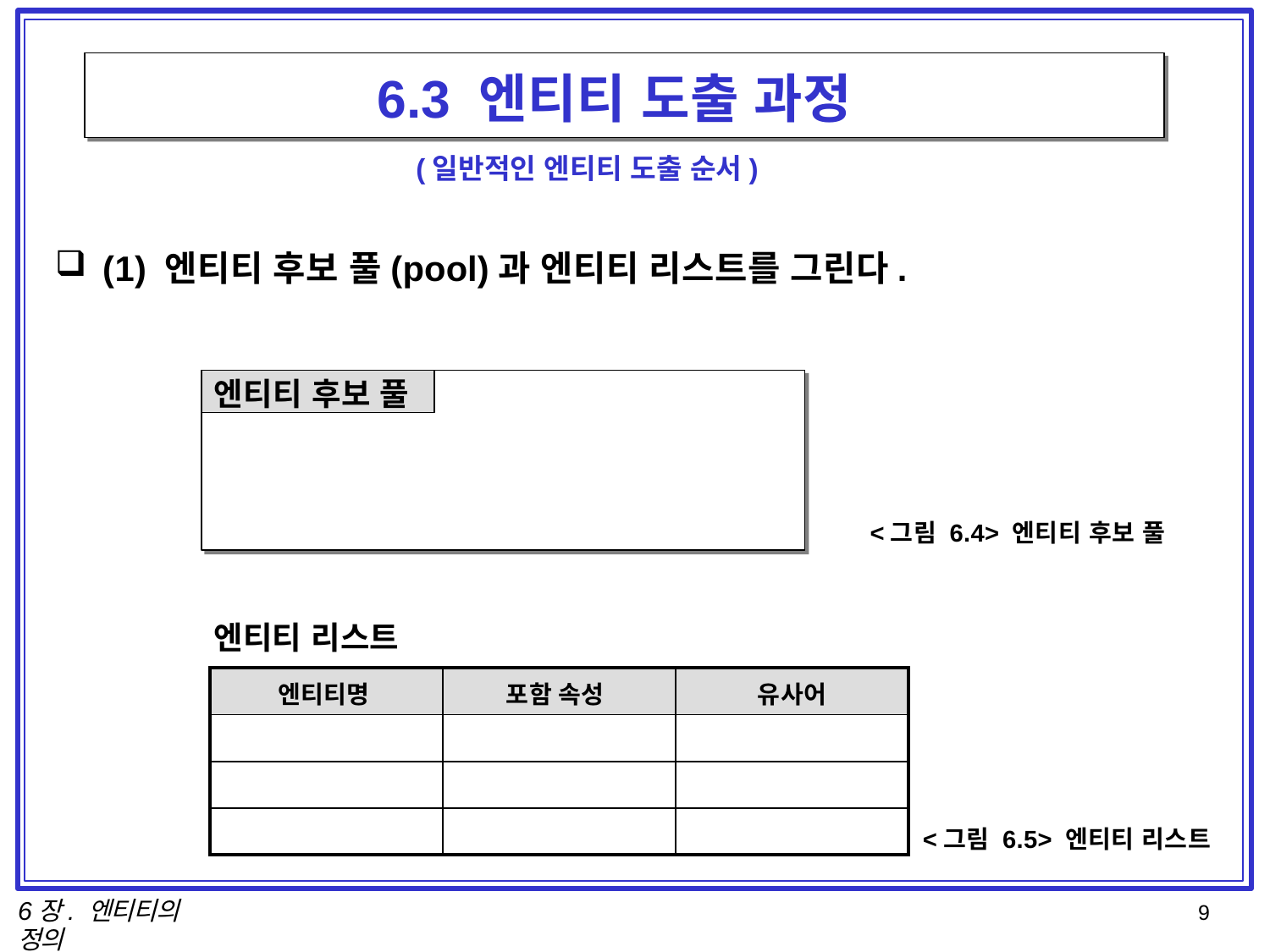

# 6.3 엔티티 도출 과정
(일반적인 엔티티 도출 순서)

(1) 엔티티 후보 풀(pool)과 엔티티 리스트를 그린다.

엔티티 후보 풀
<그림 6.4> 엔티티 후보 풀
엔티티 리스트
| 엔티티명 | 포함 속성 | 유사어 |
| --- | --- | --- |
|  |  |  |
|  |  |  |
|  |  |  |
<그림 6.5> 엔티티 리스트
6장. 엔티티의 정의
9